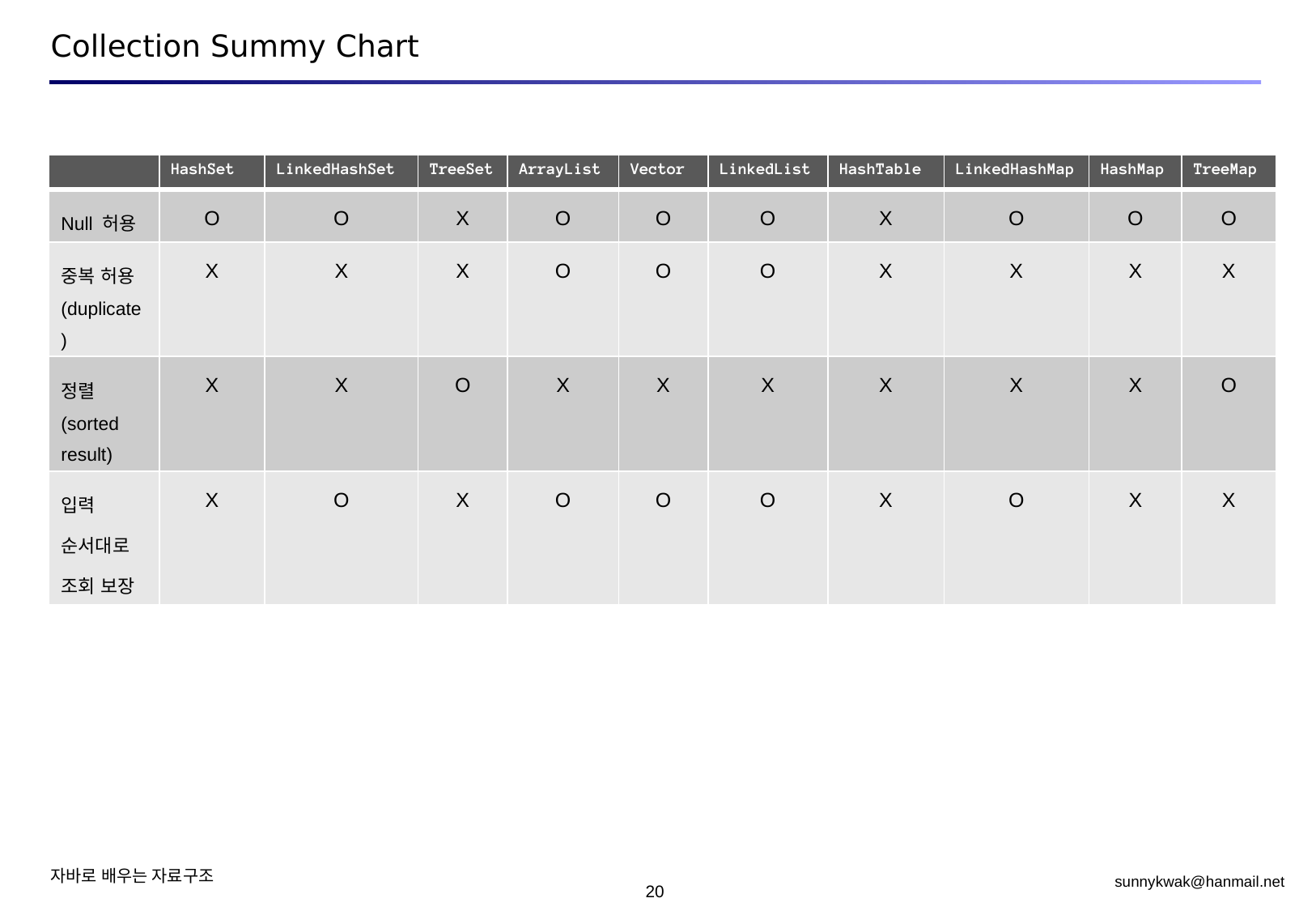

# Collection Summy Chart
|  | HashSet | LinkedHashSet | TreeSet | ArrayList | Vector | LinkedList | HashTable | LinkedHashMap | HashMap | TreeMap |
| --- | --- | --- | --- | --- | --- | --- | --- | --- | --- | --- |
| Null 허용 | O | O | X | O | O | O | X | O | O | O |
| 중복 허용 (duplicate) | X | X | X | O | O | O | X | X | X | X |
| 정렬 (sorted result) | X | X | O | X | X | X | X | X | X | O |
| 입력 순서대로 조회 보장 | X | O | X | O | O | O | X | O | X | X |